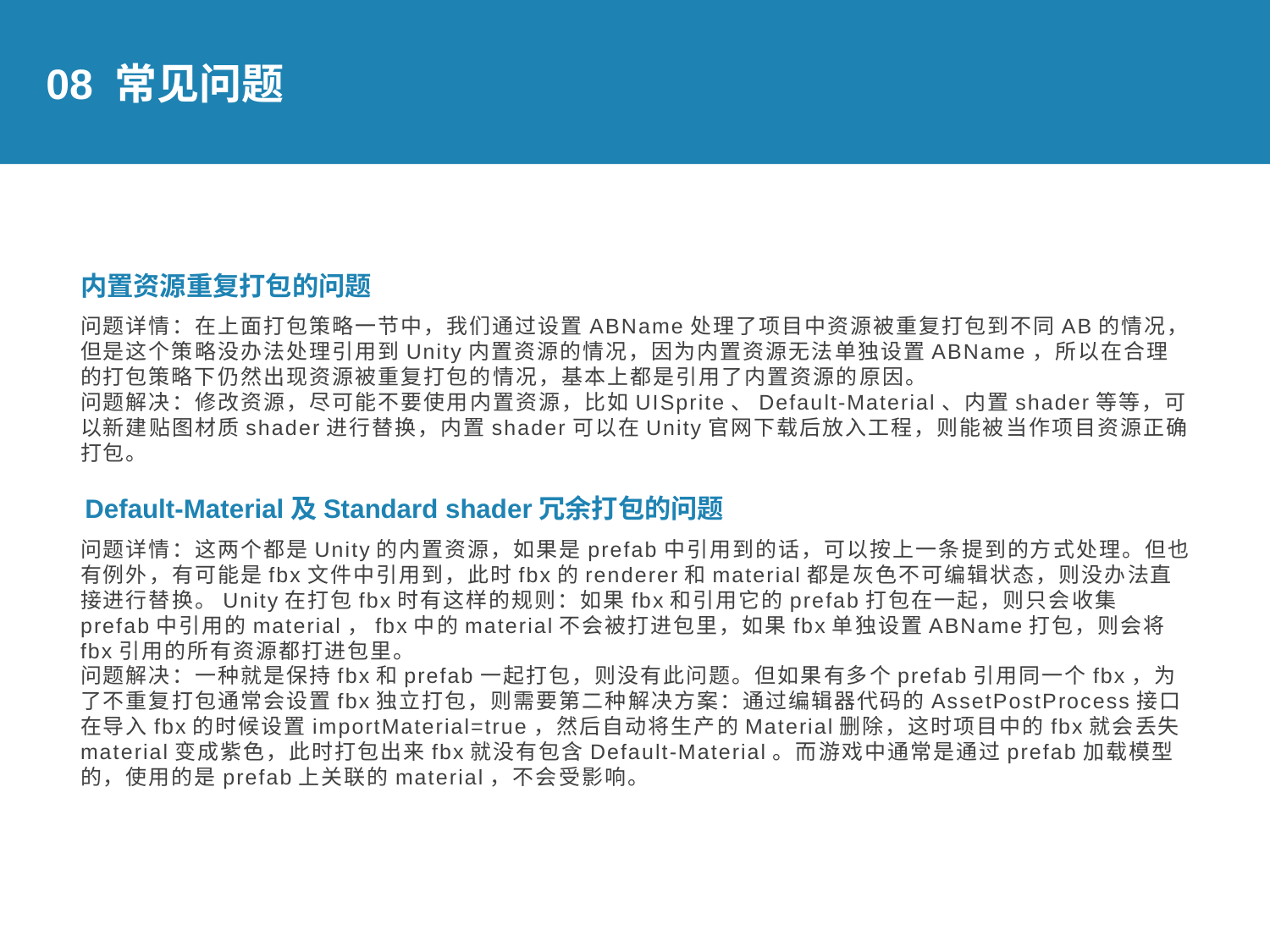

08 常见问题
内置资源重复打包的问题
问题详情：在上面打包策略一节中，我们通过设置ABName处理了项目中资源被重复打包到不同AB的情况，但是这个策略没办法处理引用到Unity内置资源的情况，因为内置资源无法单独设置ABName，所以在合理的打包策略下仍然出现资源被重复打包的情况，基本上都是引用了内置资源的原因。
问题解决：修改资源，尽可能不要使用内置资源，比如UISprite、Default-Material、内置shader等等，可以新建贴图材质shader进行替换，内置shader可以在Unity官网下载后放入工程，则能被当作项目资源正确打包。

Default-Material及Standard shader冗余打包的问题
问题详情：这两个都是Unity的内置资源，如果是prefab中引用到的话，可以按上一条提到的方式处理。但也有例外，有可能是fbx文件中引用到，此时fbx的renderer和material都是灰色不可编辑状态，则没办法直接进行替换。Unity在打包fbx时有这样的规则：如果fbx和引用它的prefab打包在一起，则只会收集prefab中引用的material，fbx中的material不会被打进包里，如果fbx单独设置ABName打包，则会将fbx引用的所有资源都打进包里。
问题解决：一种就是保持fbx和prefab一起打包，则没有此问题。但如果有多个prefab引用同一个fbx，为了不重复打包通常会设置fbx独立打包，则需要第二种解决方案：通过编辑器代码的AssetPostProcess接口在导入fbx的时候设置importMaterial=true，然后自动将生产的Material删除，这时项目中的fbx就会丢失material变成紫色，此时打包出来fbx就没有包含Default-Material。而游戏中通常是通过prefab加载模型的，使用的是prefab上关联的material，不会受影响。